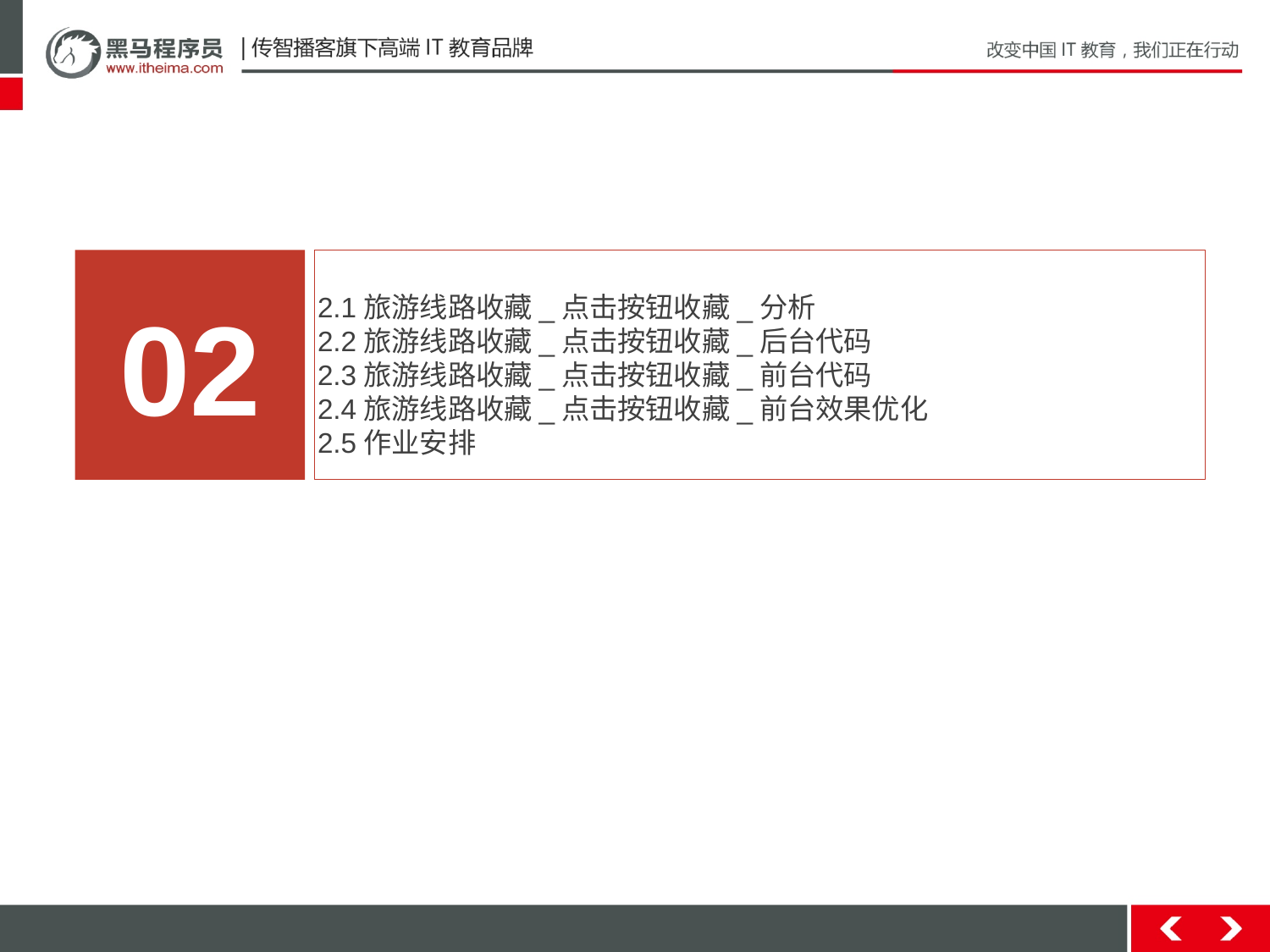

02

2.1旅游线路收藏_点击按钮收藏_分析
2.2旅游线路收藏_点击按钮收藏_后台代码
2.3旅游线路收藏_点击按钮收藏_前台代码
2.4旅游线路收藏_点击按钮收藏_前台效果优化
2.5作业安排